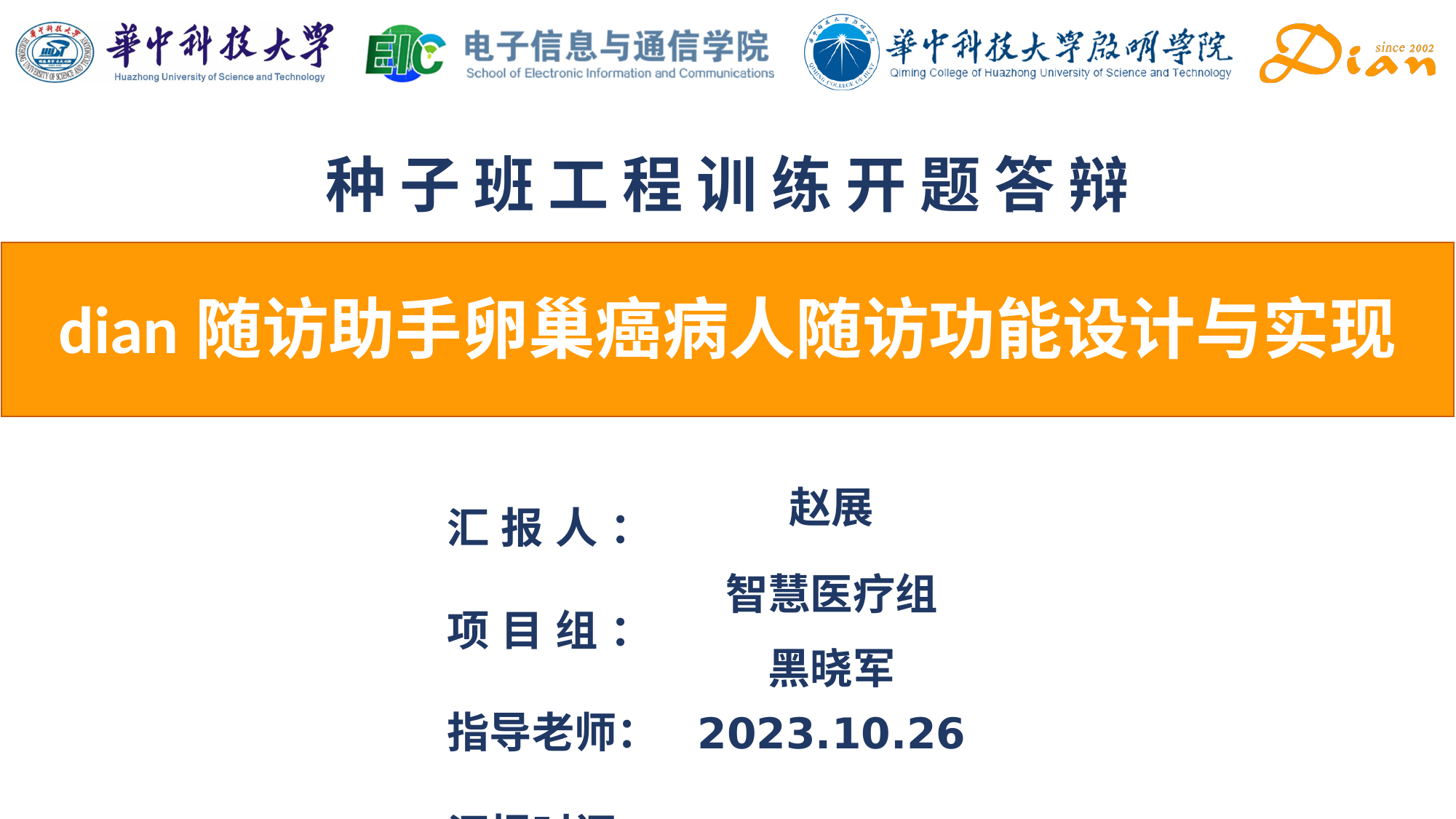

种 子 班 工 程 训 练 开 题 答 辩
# dian随访助手卵巢癌病人随访功能设计与实现
| 汇 报 人 ： |  |
| --- | --- |
| 项 目 组 ： |  |
| 指导老师： |  |
| 汇报时间： |  |
赵展
智慧医疗组
黑晓军
2023.10.26